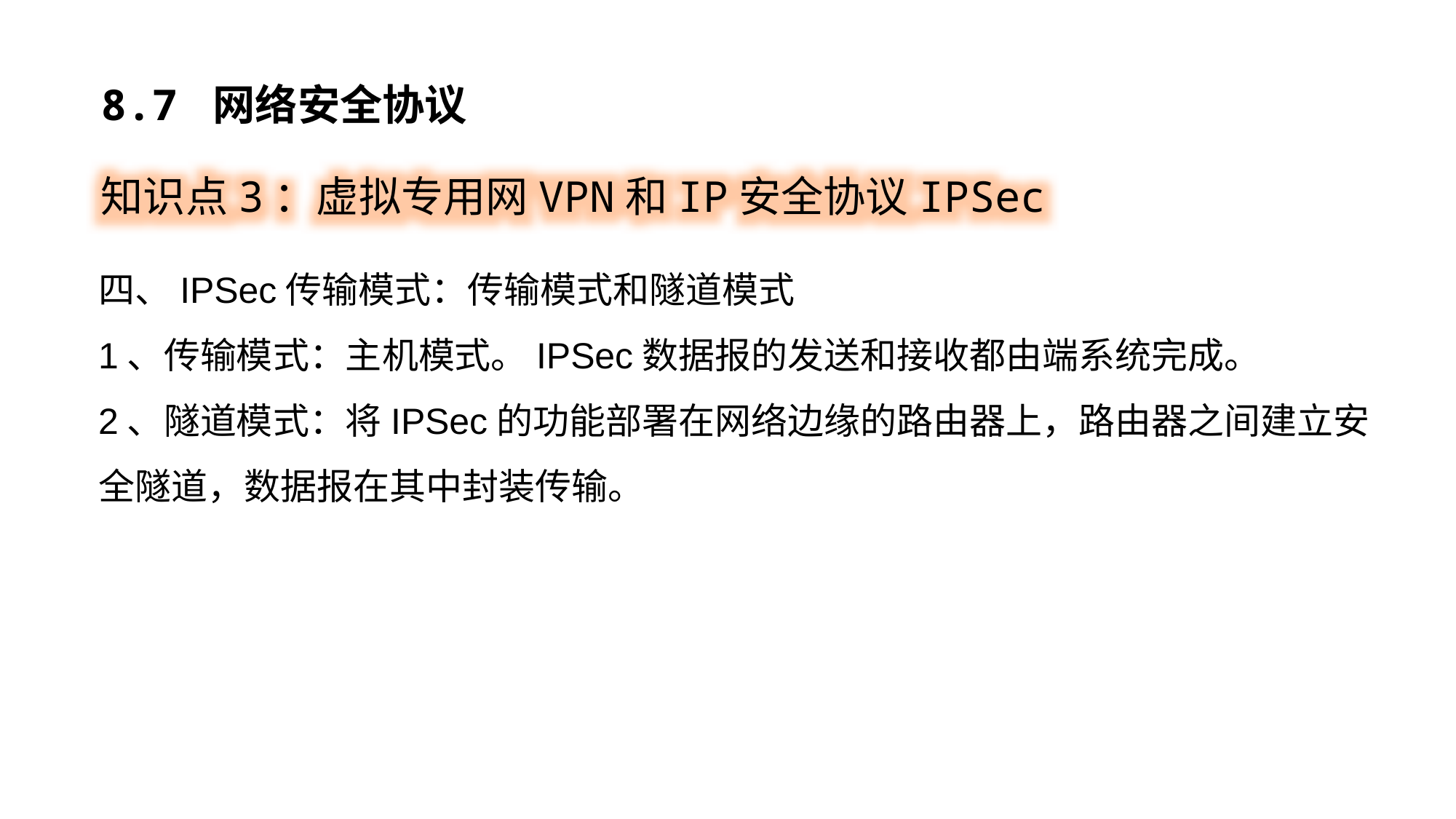

8.7 网络安全协议
知识点3：虚拟专用网VPN和IP安全协议IPSec
四、IPSec传输模式：传输模式和隧道模式
1、传输模式：主机模式。IPSec数据报的发送和接收都由端系统完成。
2、隧道模式：将IPSec的功能部署在网络边缘的路由器上，路由器之间建立安全隧道，数据报在其中封装传输。